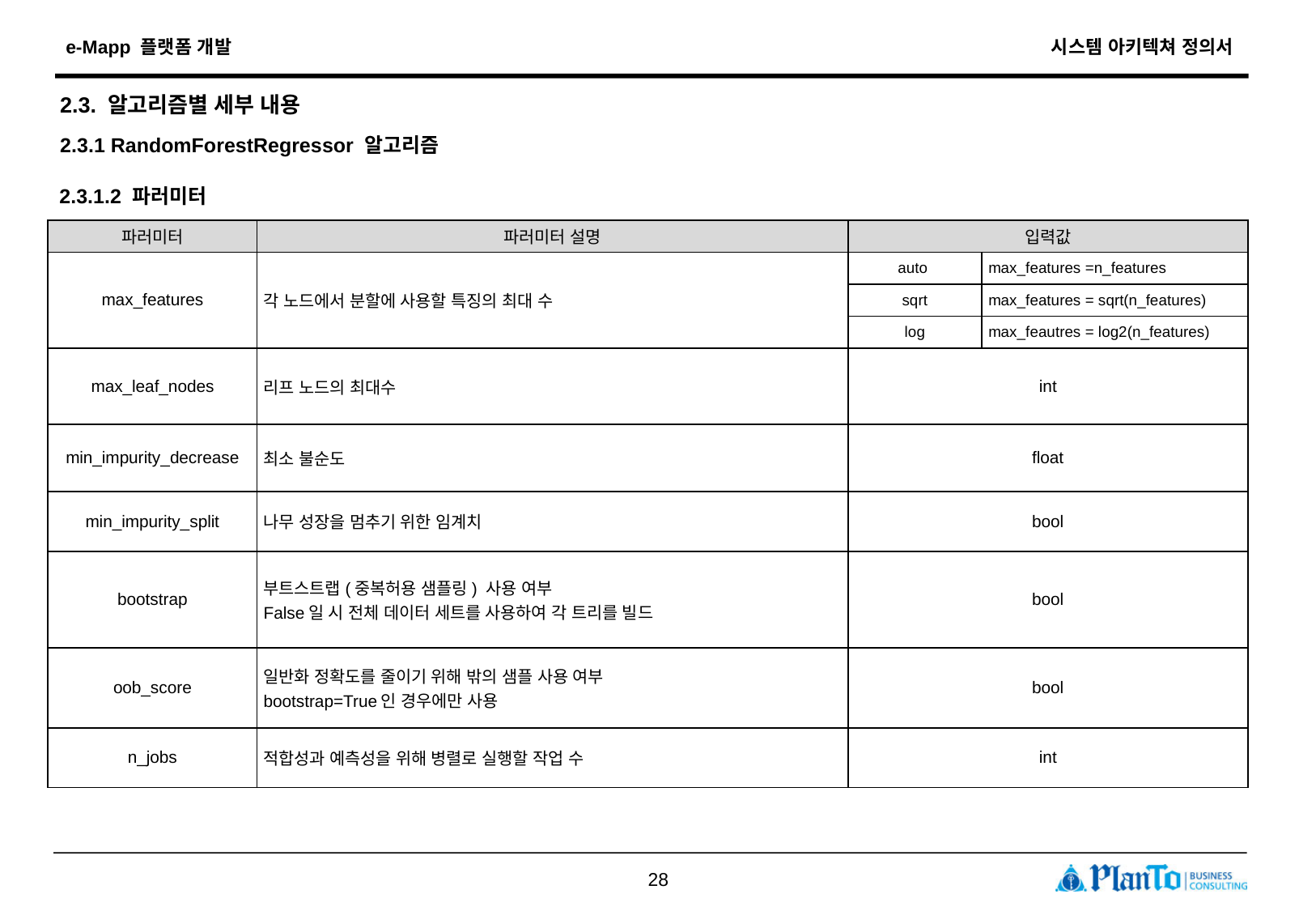

2.3. 알고리즘별 세부 내용
2.3.1 RandomForestRegressor 알고리즘
2.3.1.2 파러미터
| 파러미터 | 파러미터 설명 | 입력값 |  |
| --- | --- | --- | --- |
| max\_features | 각 노드에서 분할에 사용할 특징의 최대 수 | auto | max\_features =n\_features |
|  |  | sqrt | max\_features = sqrt(n\_features) |
|  |  | log | max\_feautres = log2(n\_features) |
| max\_leaf\_nodes | 리프 노드의 최대수 | int |  |
| min\_impurity\_decrease | 최소 불순도 | float |  |
| min\_impurity\_split | 나무 성장을 멈추기 위한 임계치 | bool |  |
| bootstrap | 부트스트랩(중복허용 샘플링) 사용 여부 False일 시 전체 데이터 세트를 사용하여 각 트리를 빌드 | bool |  |
| oob\_score | 일반화 정확도를 줄이기 위해 밖의 샘플 사용 여부 bootstrap=True인 경우에만 사용 | bool |  |
| n\_jobs | 적합성과 예측성을 위해 병렬로 실행할 작업 수 | int |  |